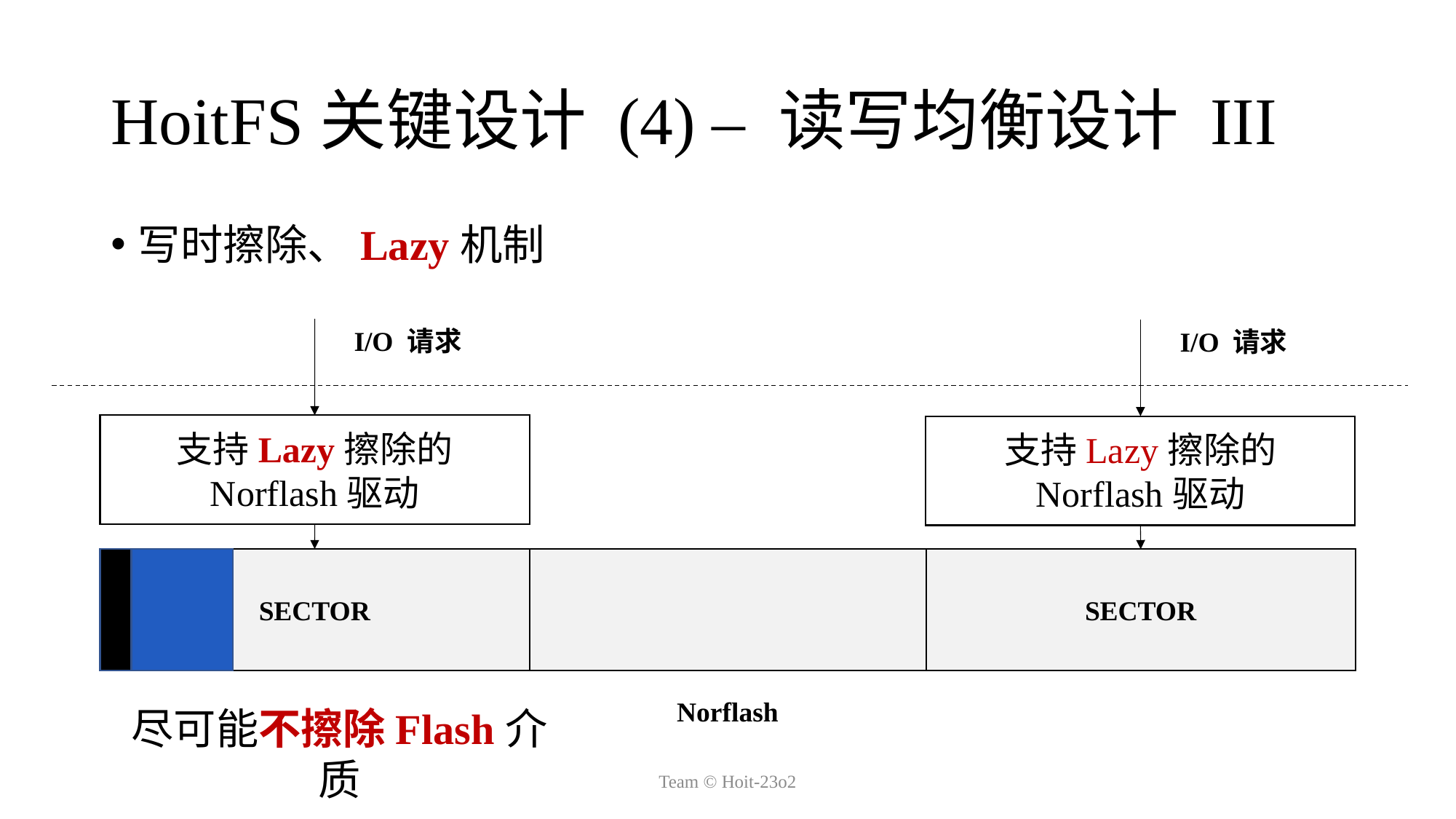

# HoitFS关键设计 (4) – 读写均衡设计 III
写时擦除、Lazy机制

I/O 请求
I/O 请求
支持Lazy擦除的
Norflash驱动
支持Lazy擦除的
Norflash驱动

SECTOR

SECTOR
Norflash
尽可能不擦除Flash介质
Team © Hoit-23o2